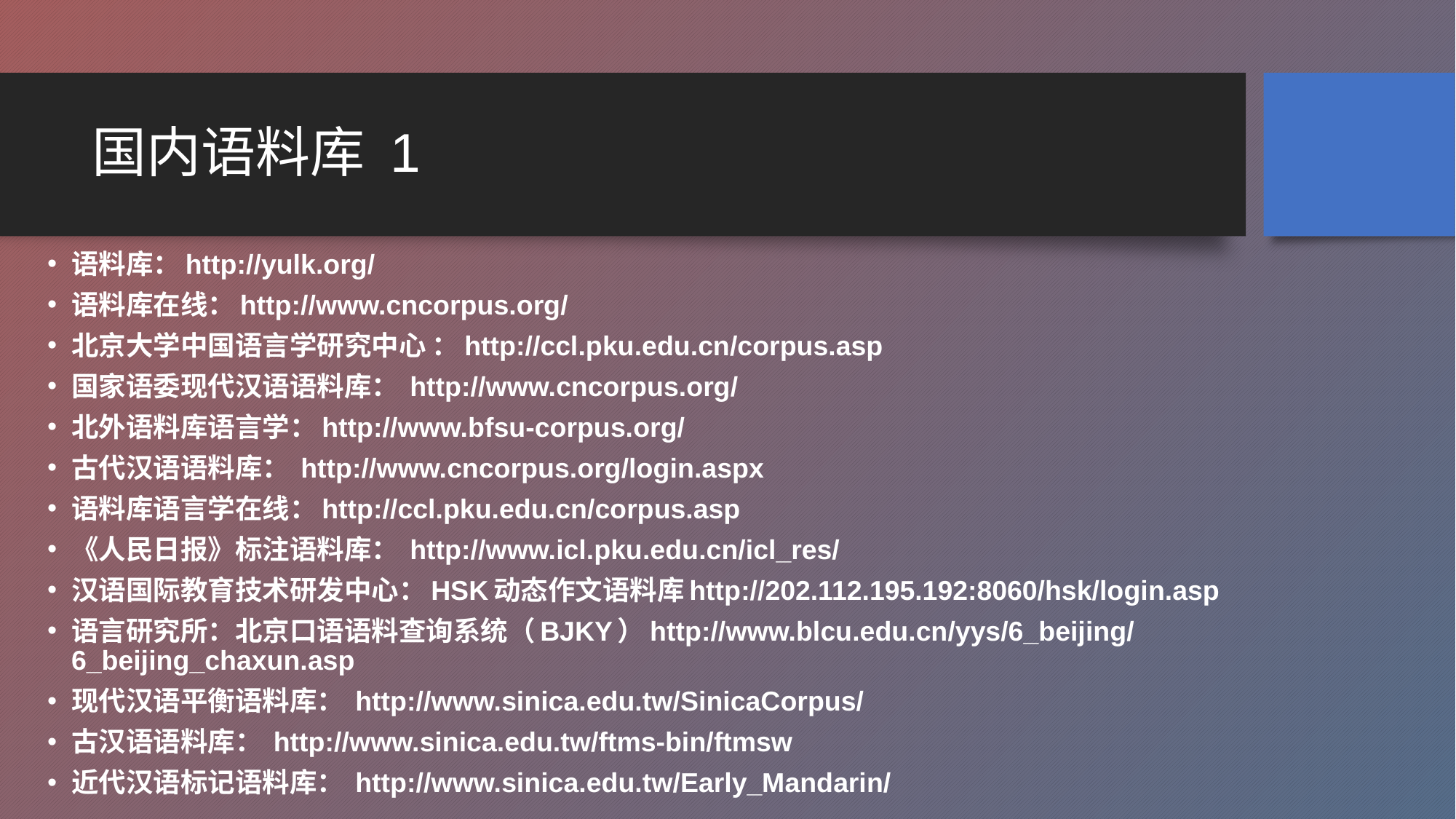

# 国内语料库 1
语料库：http://yulk.org/
语料库在线：http://www.cncorpus.org/
北京大学中国语言学研究中心 ：http://ccl.pku.edu.cn/corpus.asp
国家语委现代汉语语料库： http://www.cncorpus.org/
北外语料库语言学：http://www.bfsu-corpus.org/
古代汉语语料库： http://www.cncorpus.org/login.aspx
语料库语言学在线：http://ccl.pku.edu.cn/corpus.asp
《人民日报》标注语料库： http://www.icl.pku.edu.cn/icl_res/
汉语国际教育技术研发中心：HSK动态作文语料库http://202.112.195.192:8060/hsk/login.asp
语言研究所：北京口语语料查询系统（BJKY）http://www.blcu.edu.cn/yys/6_beijing/6_beijing_chaxun.asp
现代汉语平衡语料库： http://www.sinica.edu.tw/SinicaCorpus/
古汉语语料库： http://www.sinica.edu.tw/ftms-bin/ftmsw
近代汉语标记语料库： http://www.sinica.edu.tw/Early_Mandarin/